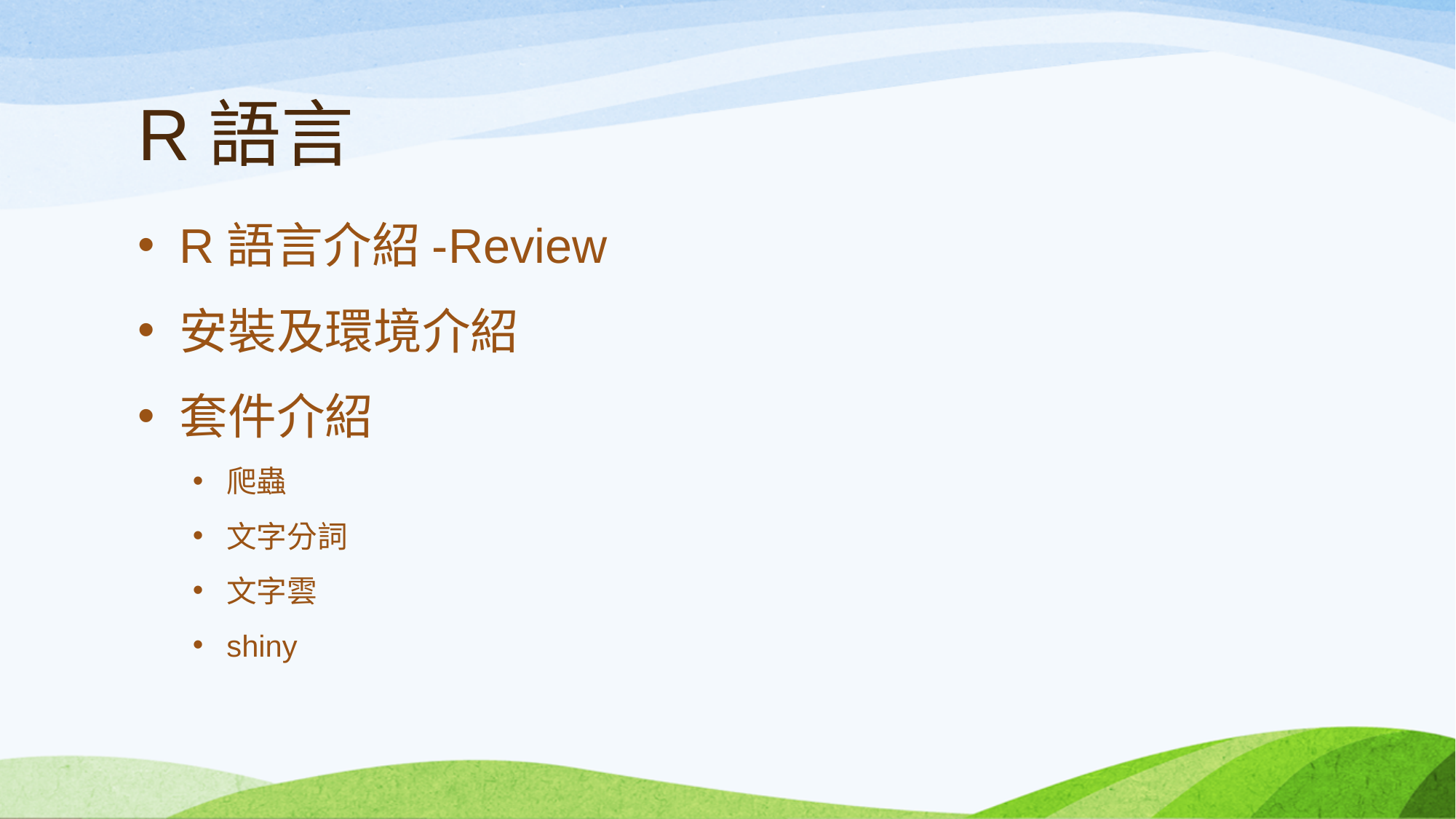

# R語言
R語言介紹-Review
安裝及環境介紹
套件介紹
爬蟲
文字分詞
文字雲
shiny